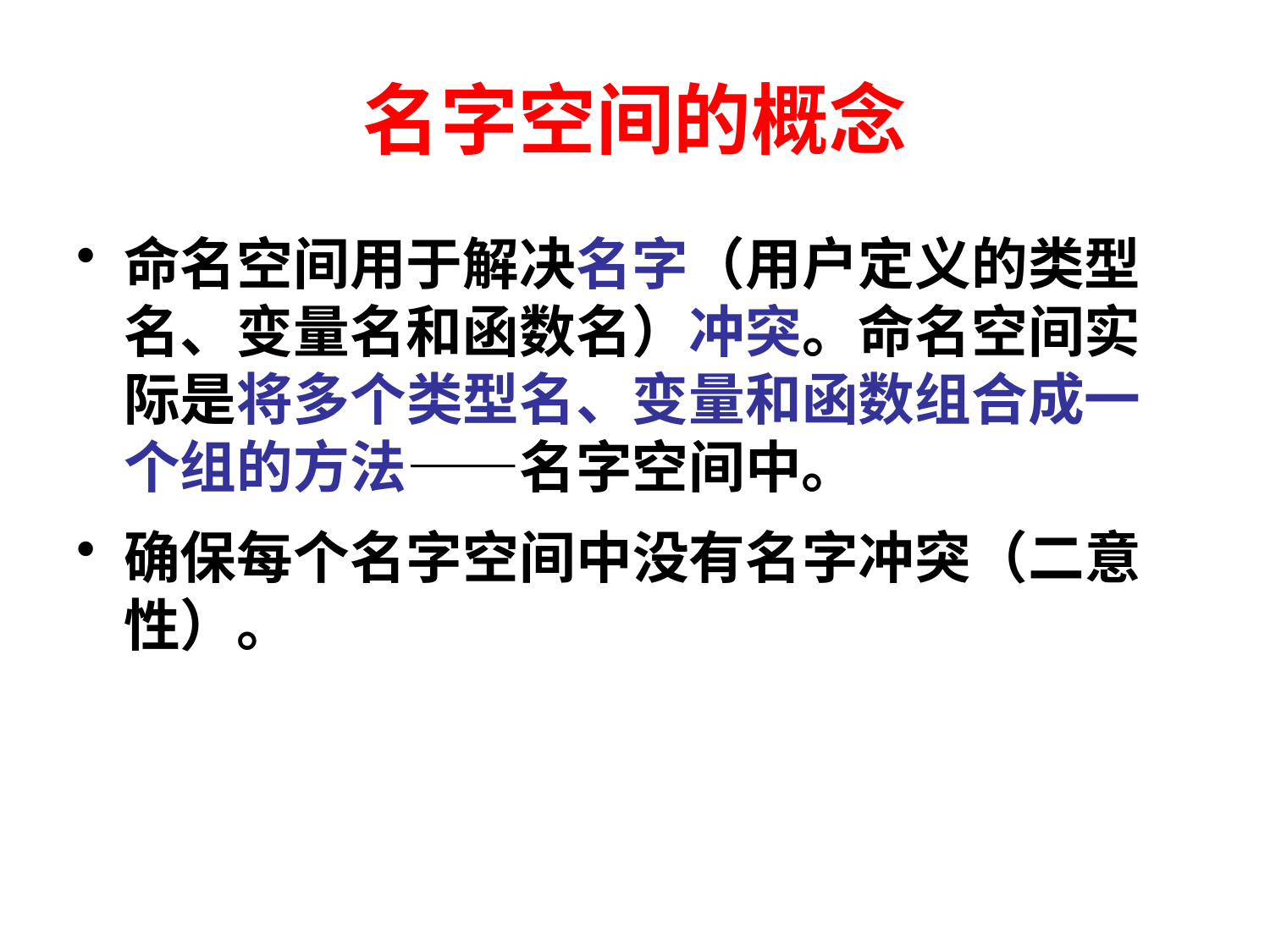

# 名字空间的概念
命名空间用于解决名字（用户定义的类型名、变量名和函数名）冲突。命名空间实际是将多个类型名、变量和函数组合成一个组的方法——名字空间中。
确保每个名字空间中没有名字冲突（二意性）。